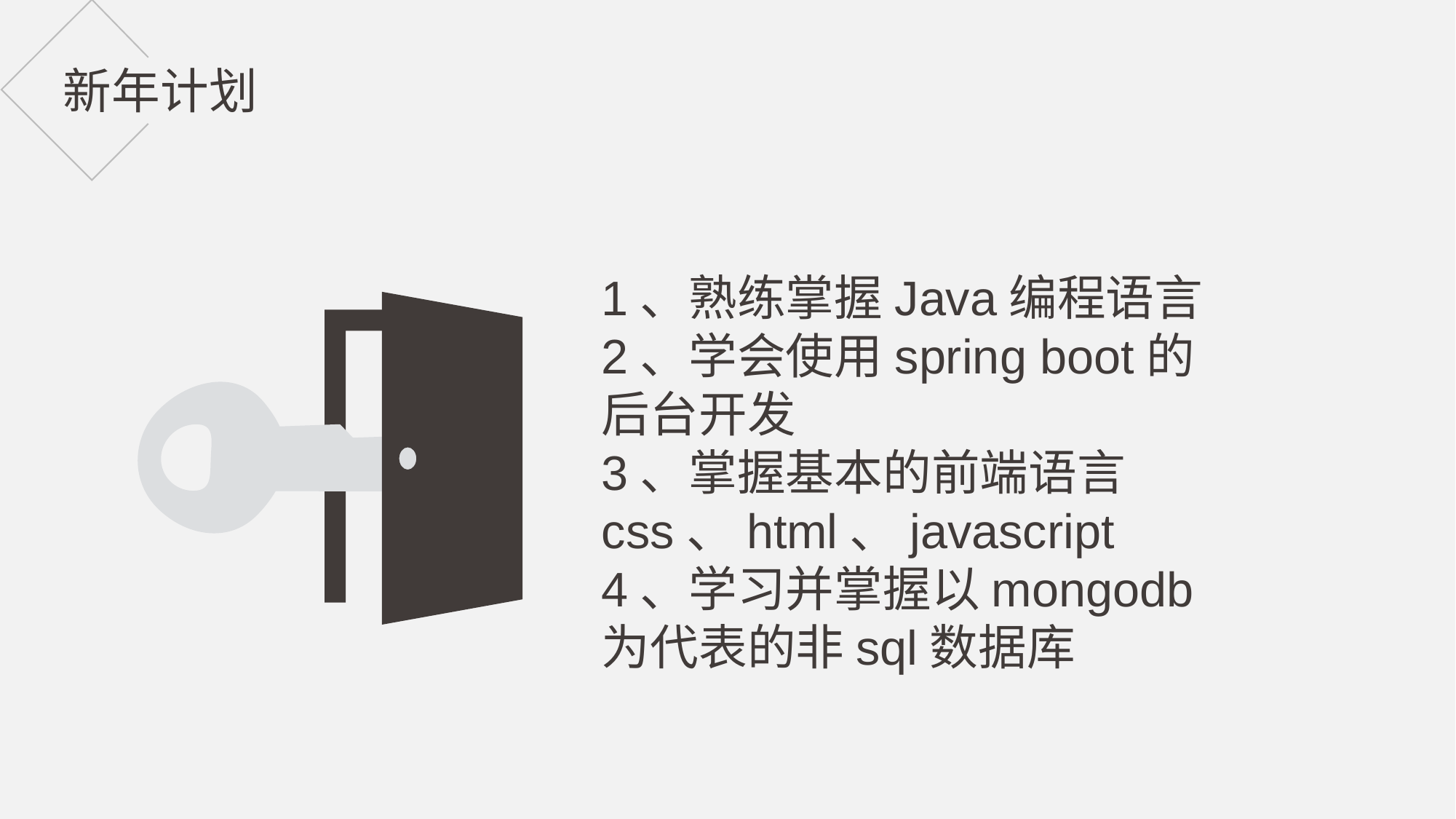

新年计划
1、熟练掌握Java编程语言
2、学会使用spring boot的后台开发
3、掌握基本的前端语言css、html、javascript
4、学习并掌握以mongodb为代表的非sql数据库